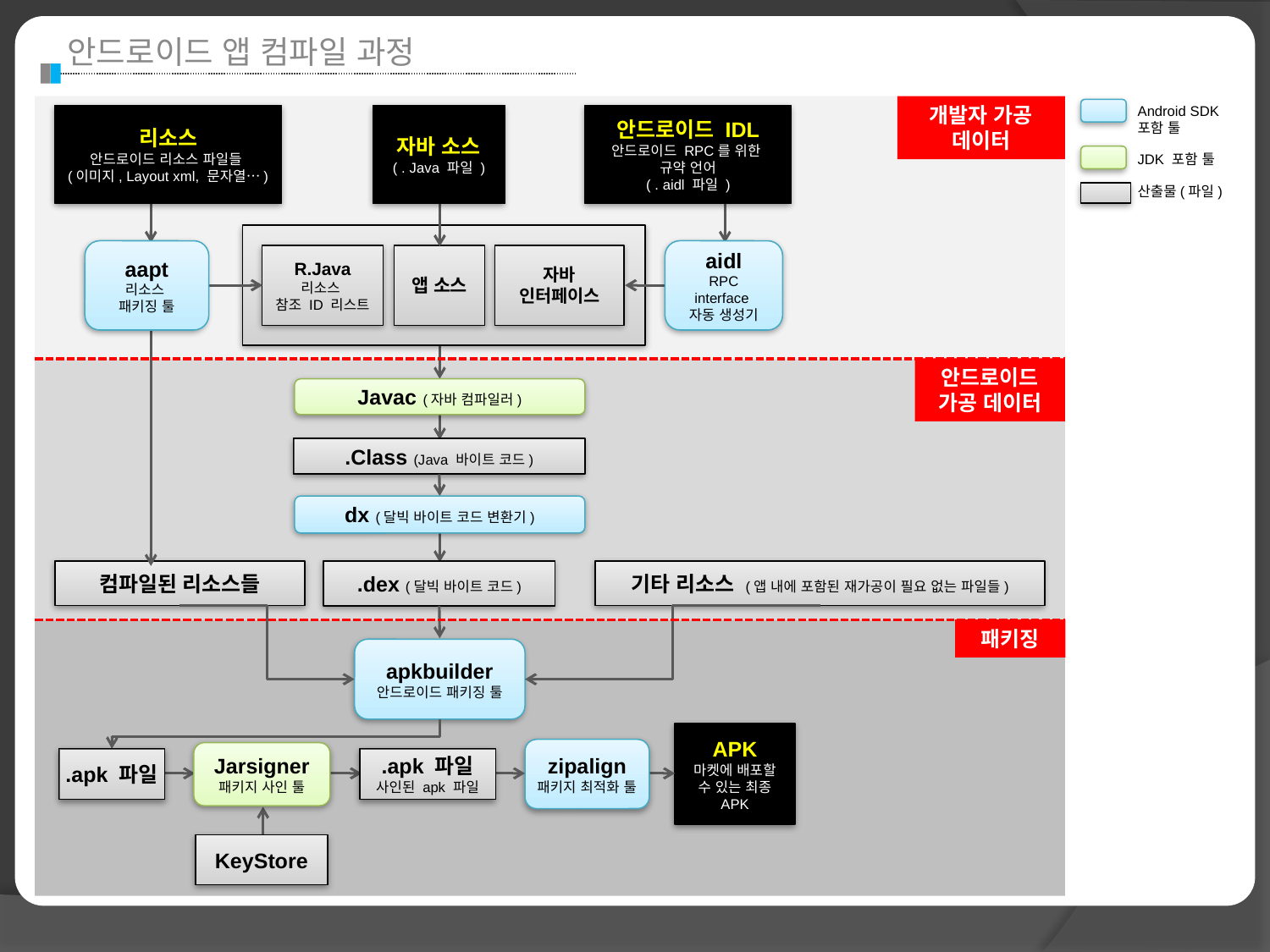

안드로이드 앱 컴파일 과정

개발자 가공 데이터

Android SDK
포함 툴

리소스
안드로이드 리소스 파일들
(이미지, Layout xml, 문자열…)
자바 소스
( . Java 파일 )
안드로이드 IDL
안드로이드 RPC를 위한
규약 언어
( . aidl 파일 )
JDK 포함 툴

산출물(파일)

aapt
리소스
패키징 툴
R.Java
리소스
참조 ID 리스트
aidl
RPC interface
자동 생성기
자바
인터페이스
앱 소스

Javac (자바 컴파일러)
.Class (Java 바이트 코드)
컴파일된 리소스들
안드로이드 가공 데이터

dx (달빅 바이트 코드 변환기)
.dex (달빅 바이트 코드)
기타 리소스 (앱 내에 포함된 재가공이 필요 없는 파일들)
apkbuilder
안드로이드 패키징 툴
.apk 파일
패키징

APK
마켓에 배포할 수 있는 최종 APK
zipalign
패키지 최적화 툴
Jarsigner
패키지 사인 툴
.apk 파일
사인된 apk 파일
KeyStore